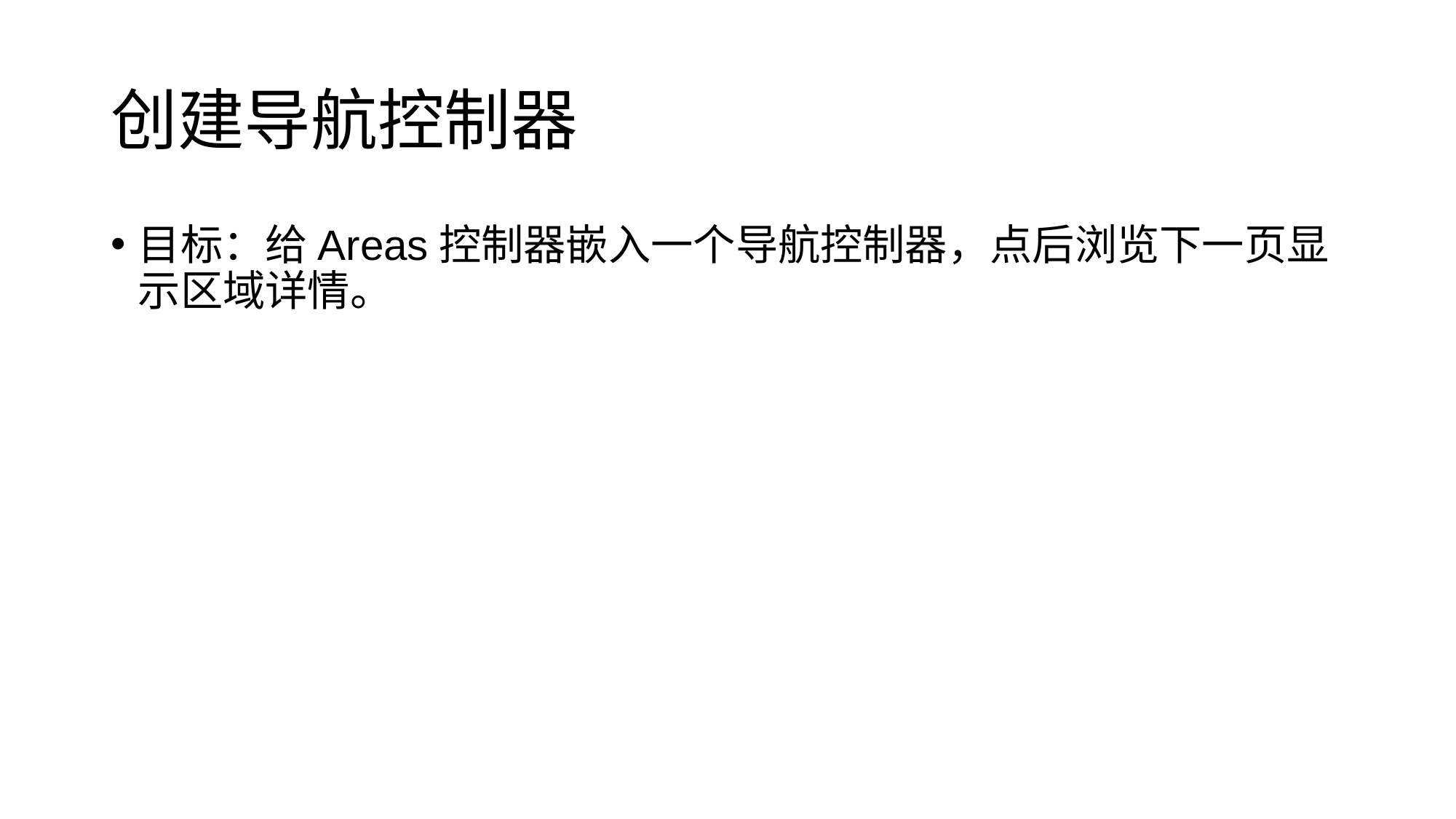

# 创建导航控制器
目标：给Areas控制器嵌入一个导航控制器，点后浏览下一页显示区域详情。